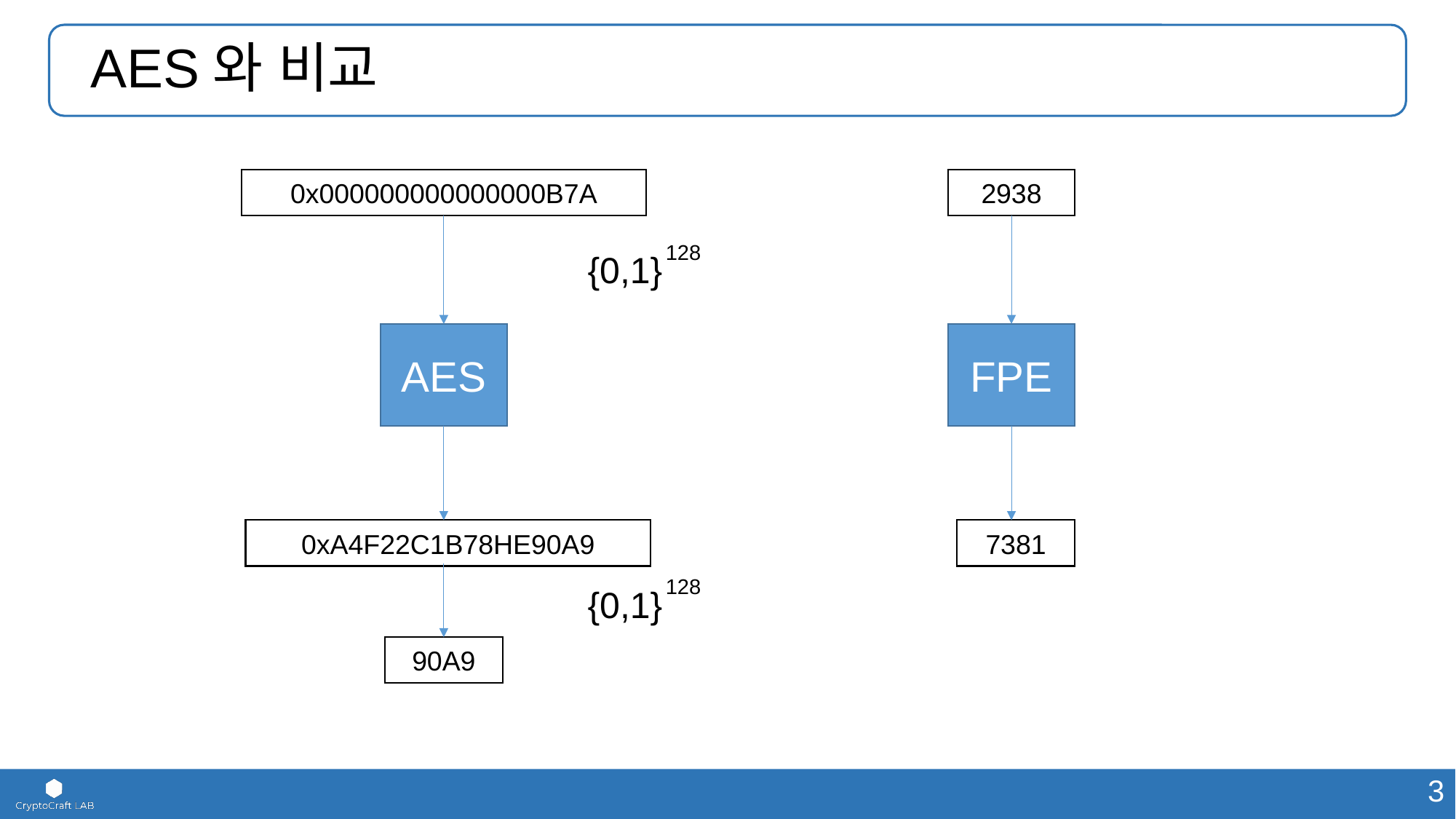

# AES와 비교
0x000000000000000B7A
2938
128
{0,1}
AES
FPE
0xA4F22C1B78HE90A9
7381
128
{0,1}
90A9